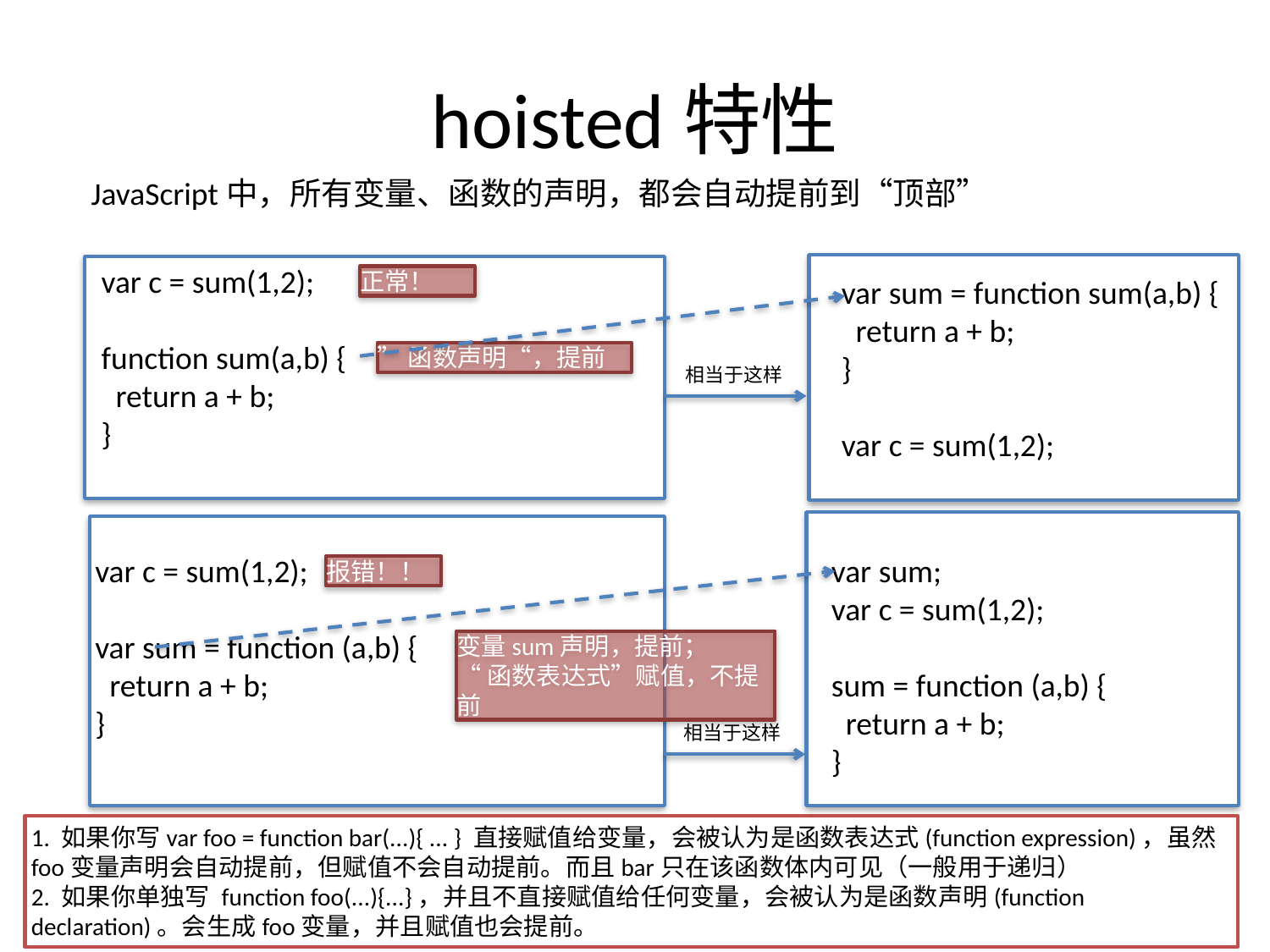

# hoisted特性
JavaScript中，所有变量、函数的声明，都会自动提前到“顶部”

var c = sum(1,2);

function sum(a,b) {
  return a + b;
}

正常！
var sum = function sum(a,b) {
  return a + b;
}

var c = sum(1,2);

”函数声明“，提前
相当于这样

var sum;
var c = sum(1,2);

sum = function (a,b) {
  return a + b;
}
var c = sum(1,2);

var sum = function (a,b) {
  return a + b;
}
报错！！
变量sum声明，提前；
“函数表达式”赋值，不提前
相当于这样
1. 如果你写var foo = function bar(...){ ... } 直接赋值给变量，会被认为是函数表达式(function expression)，虽然foo变量声明会自动提前，但赋值不会自动提前。而且bar只在该函数体内可见（一般用于递归）
2. 如果你单独写 function foo(...){...}，并且不直接赋值给任何变量，会被认为是函数声明(function declaration)。会生成foo变量，并且赋值也会提前。